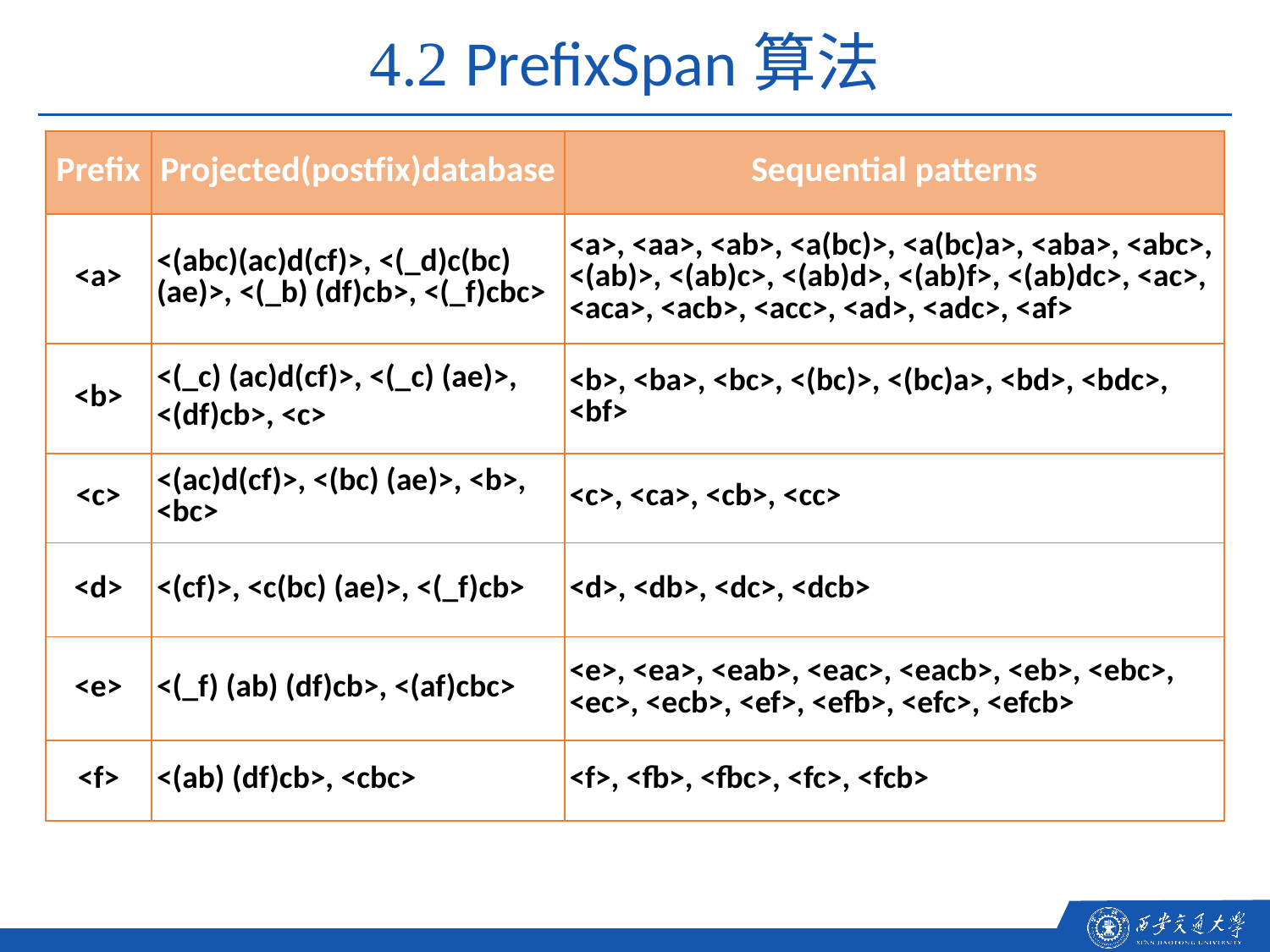

4.2 PrefixSpan算法
| Prefix | Projected(postfix)database | Sequential patterns |
| --- | --- | --- |
| <a> | <(abc)(ac)d(cf)>, <(\_d)c(bc) (ae)>, <(\_b) (df)cb>, <(\_f)cbc> | <a>, <aa>, <ab>, <a(bc)>, <a(bc)a>, <aba>, <abc>, <(ab)>, <(ab)c>, <(ab)d>, <(ab)f>, <(ab)dc>, <ac>, <aca>, <acb>, <acc>, <ad>, <adc>, <af> |
| <b> | <(\_c) (ac)d(cf)>, <(\_c) (ae)>, <(df)cb>, <c> | <b>, <ba>, <bc>, <(bc)>, <(bc)a>, <bd>, <bdc>, <bf> |
| <c> | <(ac)d(cf)>, <(bc) (ae)>, <b>, <bc> | <c>, <ca>, <cb>, <cc> |
| <d> | <(cf)>, <c(bc) (ae)>, <(\_f)cb> | <d>, <db>, <dc>, <dcb> |
| <e> | <(\_f) (ab) (df)cb>, <(af)cbc> | <e>, <ea>, <eab>, <eac>, <eacb>, <eb>, <ebc>, <ec>, <ecb>, <ef>, <efb>, <efc>, <efcb> |
| <f> | <(ab) (df)cb>, <cbc> | <f>, <fb>, <fbc>, <fc>, <fcb> |